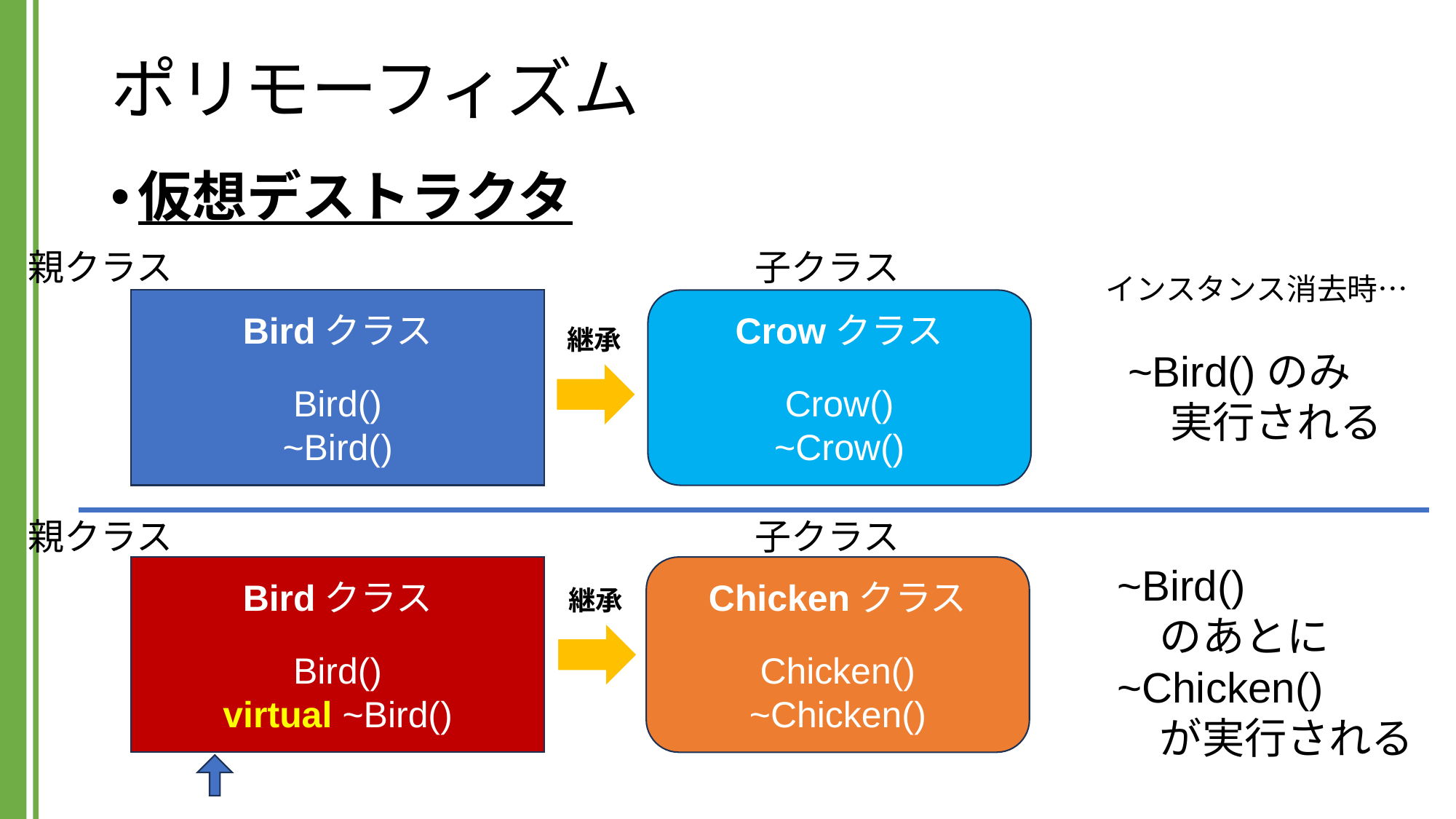

# ポリモーフィズム
仮想デストラクタ
親クラス　　　　　　　　　　　　　　　　子クラス
インスタンス消去時…
Crowクラス
Crow()
~Crow()
Birdクラス
Bird()
~Bird()
継承
~Bird()のみ
　実行される

親クラス　　　　　　　　　　　　　　　　子クラス
~Bird()
　のあとに
~Chicken()
　が実行される
Chickenクラス
Chicken()
~Chicken()
Birdクラス
Bird()
virtual ~Bird()
継承